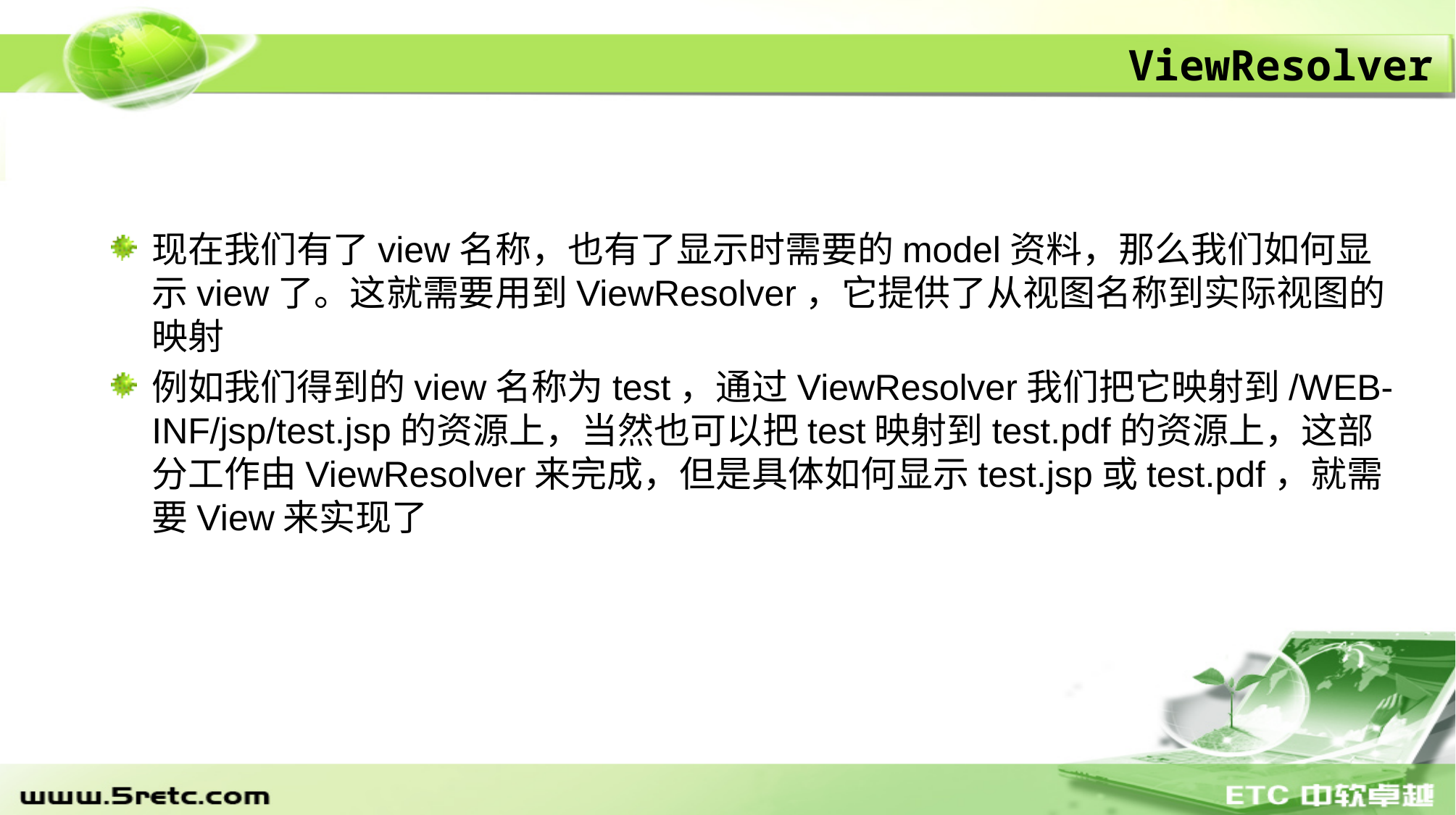

# ViewResolver
现在我们有了view名称，也有了显示时需要的model资料，那么我们如何显示view了。这就需要用到ViewResolver，它提供了从视图名称到实际视图的映射
例如我们得到的view名称为test，通过ViewResolver我们把它映射到/WEB-INF/jsp/test.jsp的资源上，当然也可以把test映射到test.pdf的资源上，这部分工作由ViewResolver来完成，但是具体如何显示test.jsp或test.pdf，就需要View来实现了